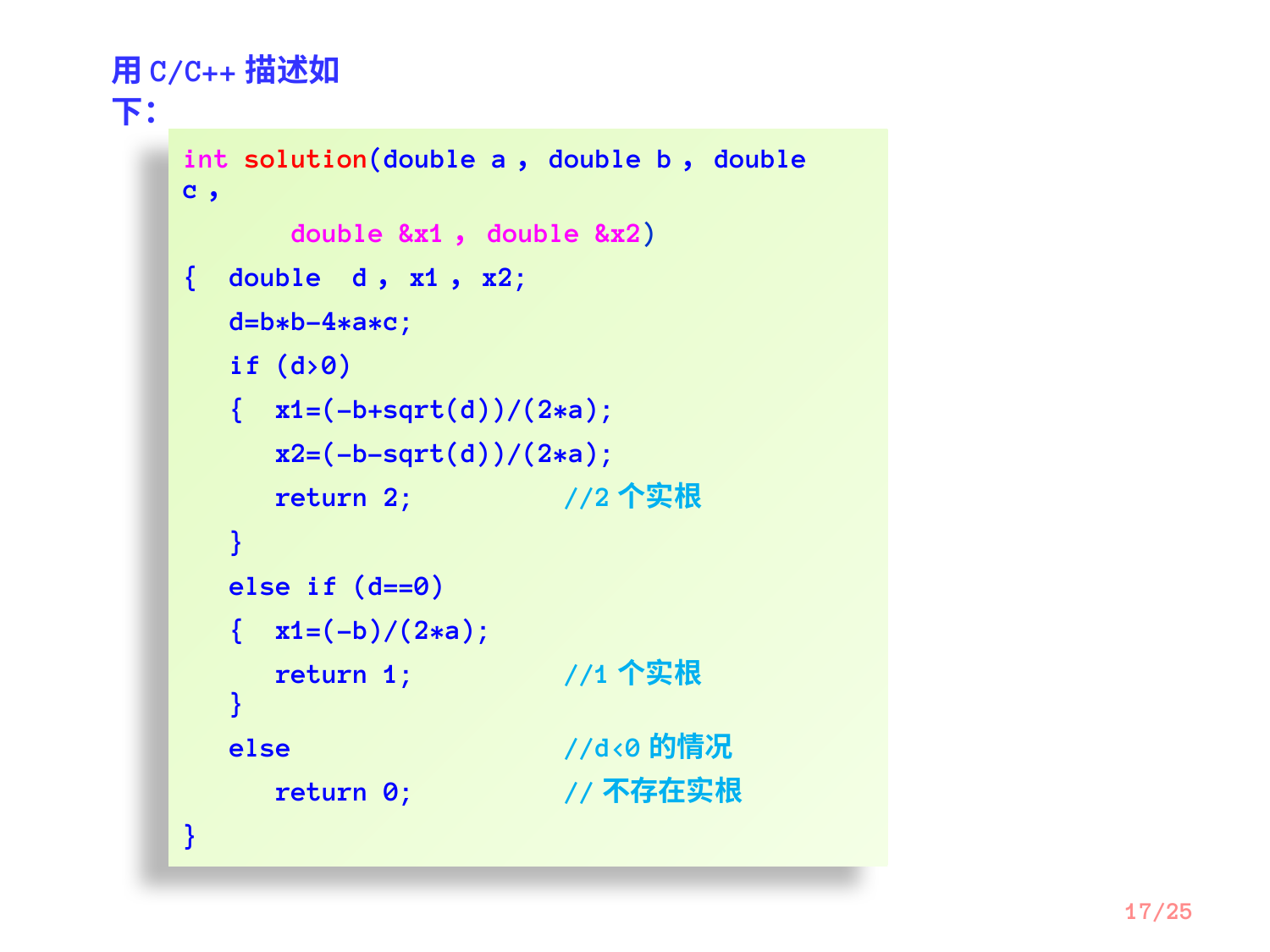

用C/C++描述如下：
int solution(double a，double b，double c，
       double &x1，double &x2)
{  double  d，x1，x2;
   d=b*b-4*a*c;
   if (d>0)
   {  x1=(-b+sqrt(d))/(2*a);
      x2=(-b-sqrt(d))/(2*a);
      return 2; 		//2个实根
   }
   else if (d==0)
   {  x1=(-b)/(2*a);
      return 1;	 	//1个实根
   }
   else			//d<0的情况
      return 0;		//不存在实根
}
17/25